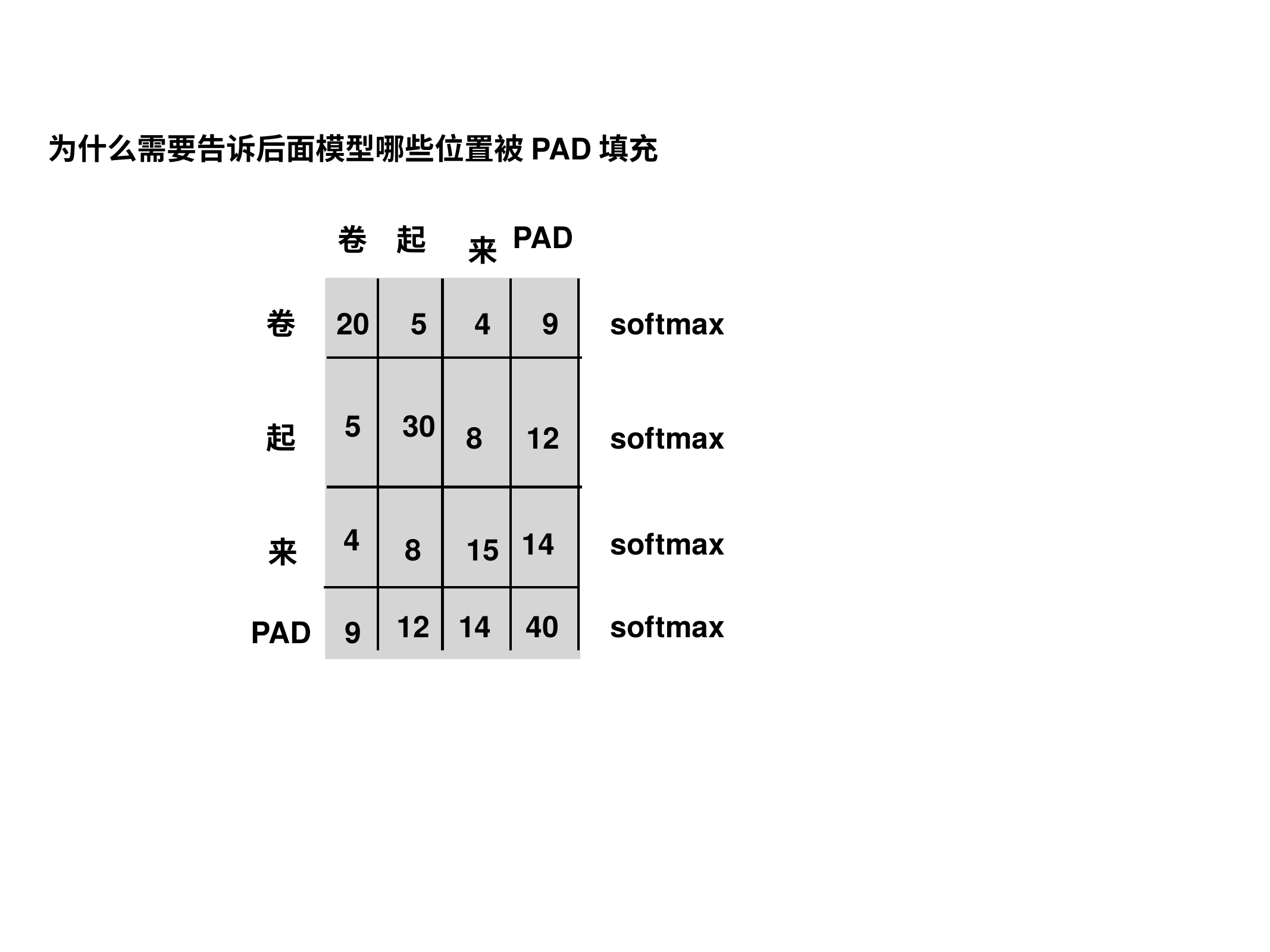

为什么需要告诉后面模型哪些位置被PAD填充
卷
起
PAD
来

卷
20
5
4
9
softmax

5
30
起
8
12
softmax

4
14
softmax
来
8
15

12
14
40
softmax
PAD
9